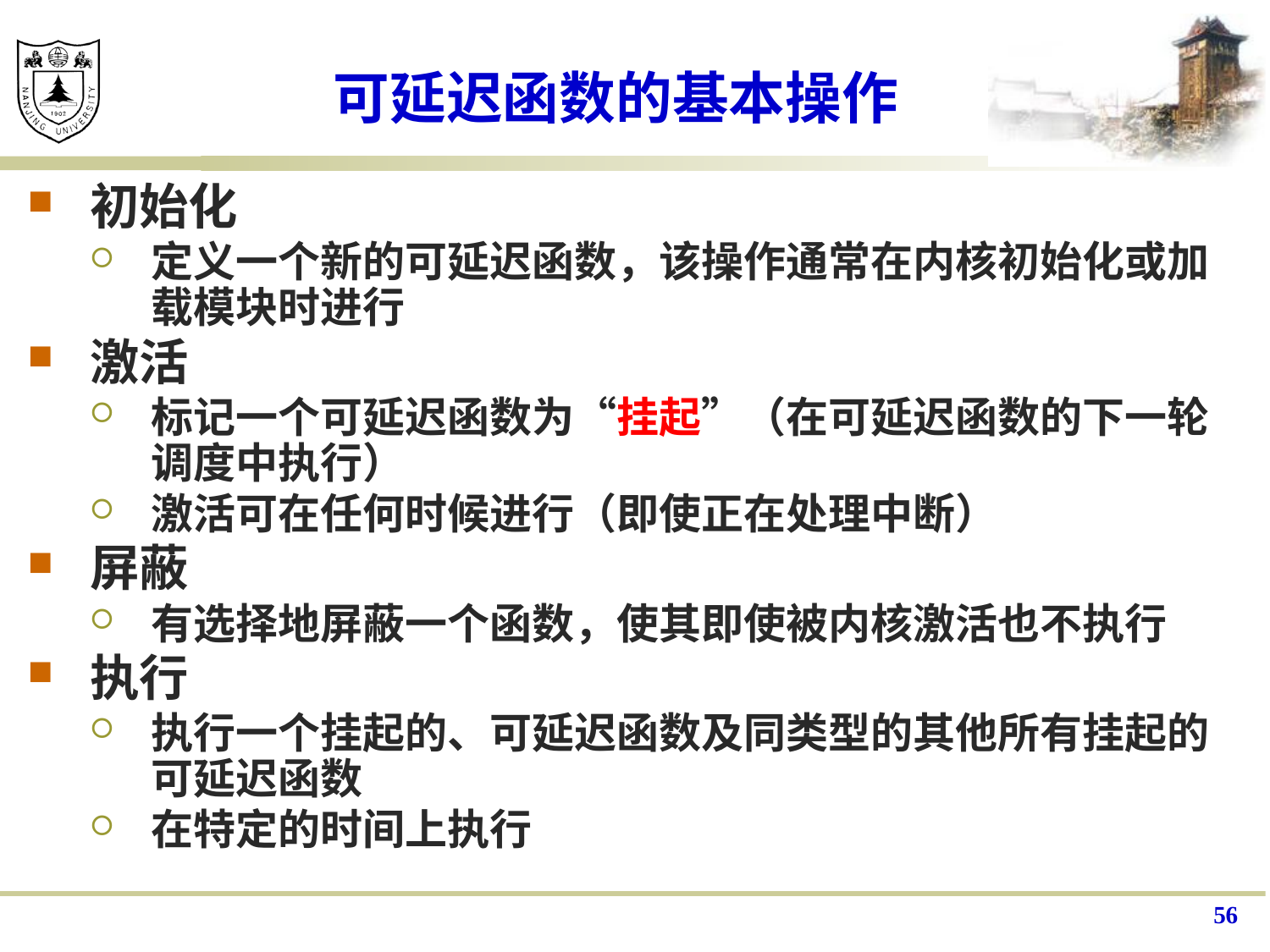

# 可延迟函数的基本操作
初始化
定义一个新的可延迟函数，该操作通常在内核初始化或加载模块时进行
激活
标记一个可延迟函数为“挂起”（在可延迟函数的下一轮调度中执行）
激活可在任何时候进行（即使正在处理中断）
屏蔽
有选择地屏蔽一个函数，使其即使被内核激活也不执行
执行
执行一个挂起的、可延迟函数及同类型的其他所有挂起的可延迟函数
在特定的时间上执行
56